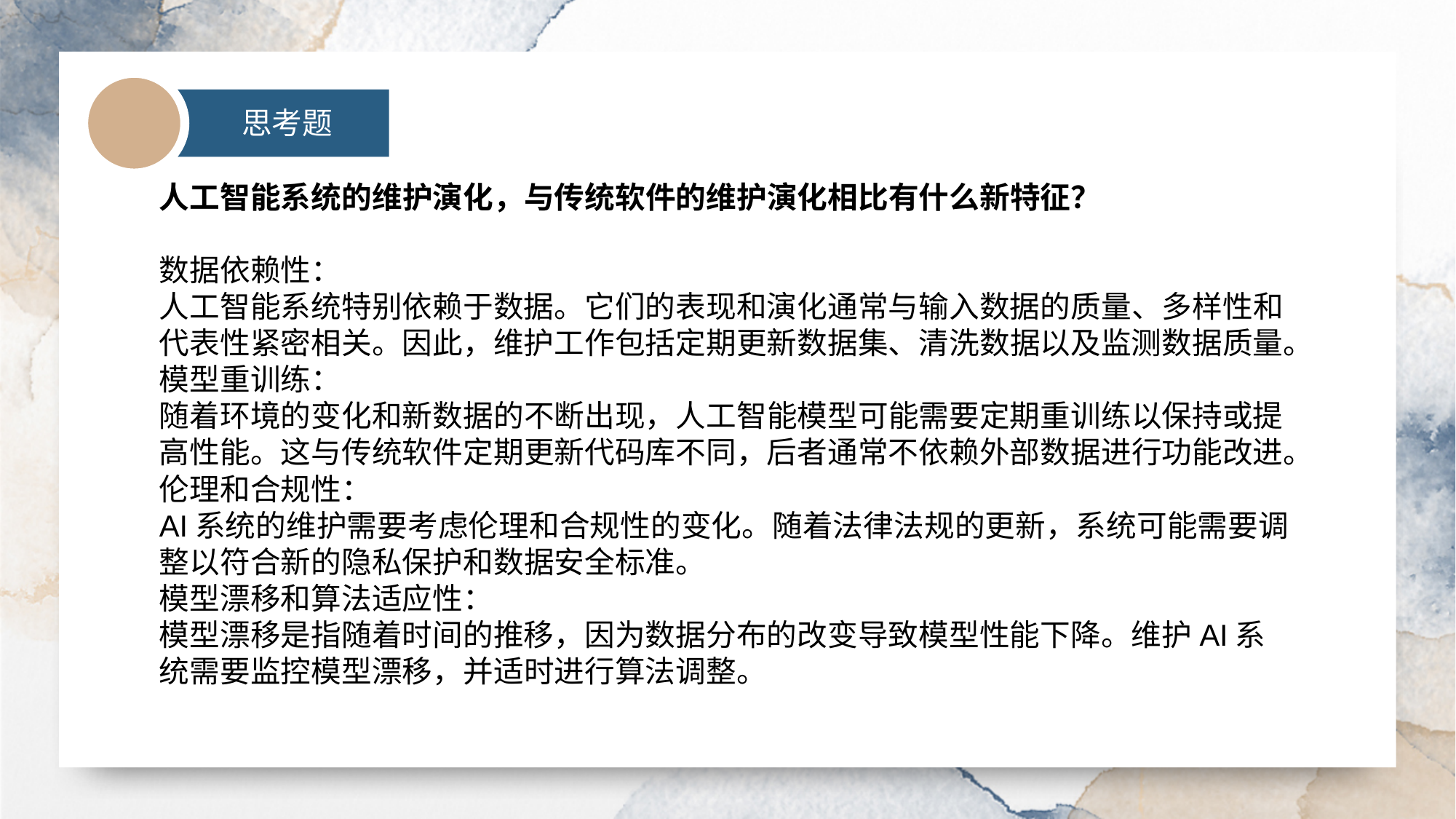

思考题

人工智能系统的维护演化，与传统软件的维护演化相比有什么新特征？

数据依赖性：
人工智能系统特别依赖于数据。它们的表现和演化通常与输入数据的质量、多样性和代表性紧密相关。因此，维护工作包括定期更新数据集、清洗数据以及监测数据质量。
模型重训练：
随着环境的变化和新数据的不断出现，人工智能模型可能需要定期重训练以保持或提高性能。这与传统软件定期更新代码库不同，后者通常不依赖外部数据进行功能改进。
伦理和合规性：
AI系统的维护需要考虑伦理和合规性的变化。随着法律法规的更新，系统可能需要调整以符合新的隐私保护和数据安全标准。
模型漂移和算法适应性：
模型漂移是指随着时间的推移，因为数据分布的改变导致模型性能下降。维护AI系统需要监控模型漂移，并适时进行算法调整。